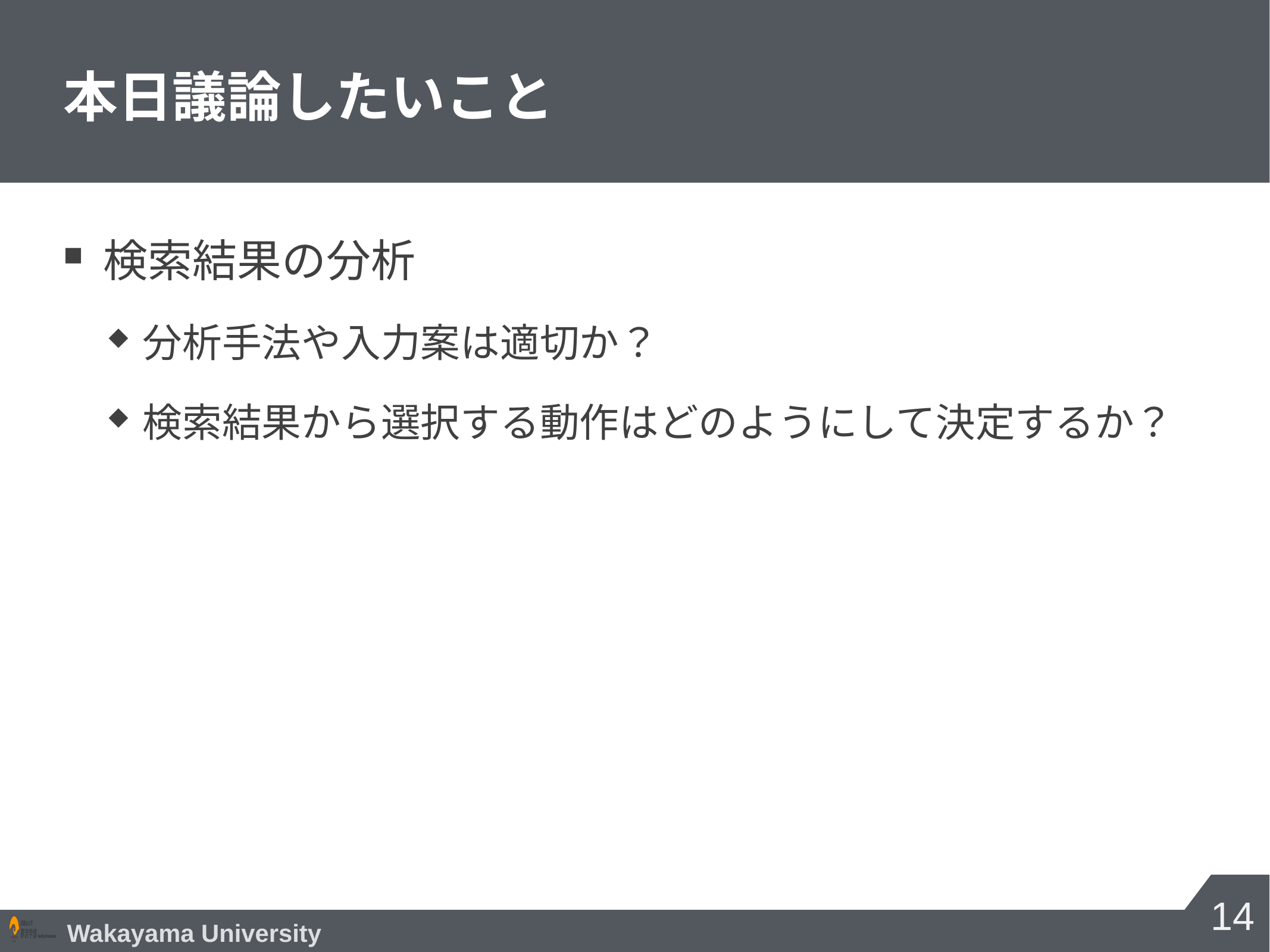

# 本日議論したいこと
検索結果の分析
分析手法や入力案は適切か？
検索結果から選択する動作はどのようにして決定するか？

14